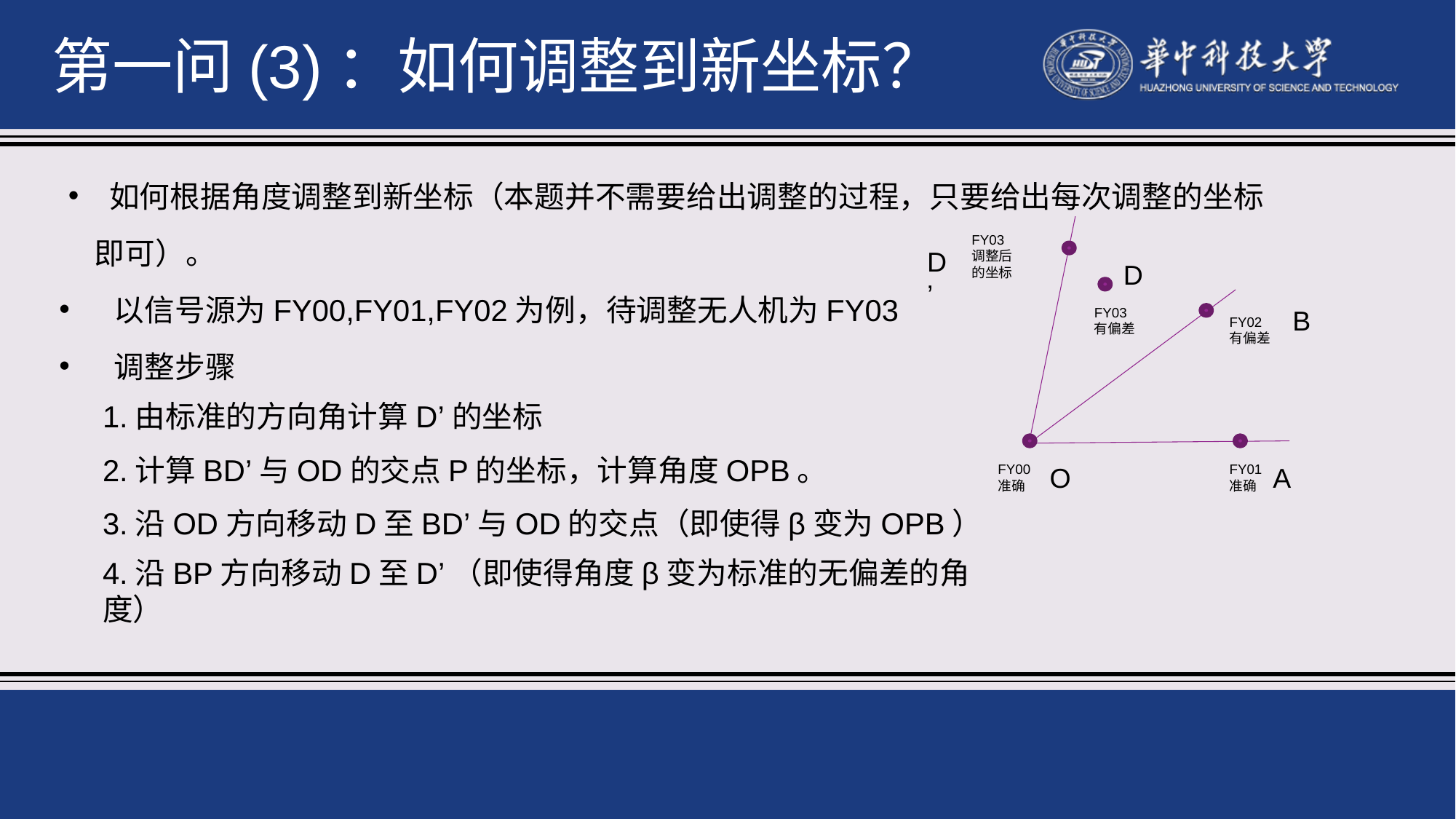

第一问(3)：如何调整到新坐标？
如何根据角度调整到新坐标（本题并不需要给出调整的过程，只要给出每次调整的坐标
FY03
调整后的坐标
   即可）。
D’

D

 以信号源为FY00,FY01,FY02为例，待调整无人机为FY03
FY03
有偏差
B

FY02
有偏差
 调整步骤
1.由标准的方向角计算D’的坐标

2.计算BD’与OD的交点P的坐标，计算角度OPB。
FY00
准确
O
FY01
准确
A
3.沿OD方向移动D至BD’与OD的交点（即使得β变为OPB）
4.沿BP方向移动D至D’（即使得角度β变为标准的无偏差的角度）